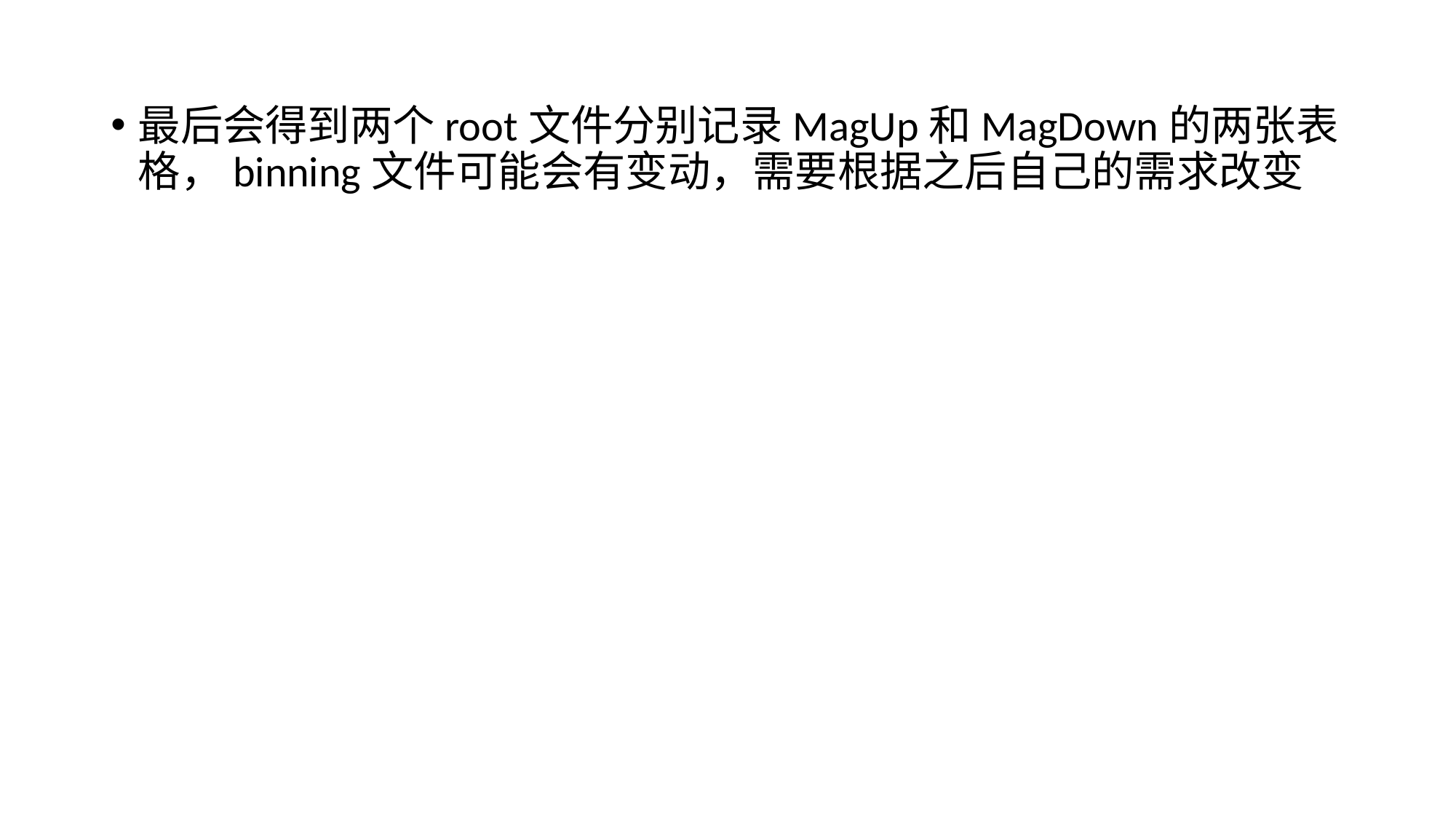

最后会得到两个root文件分别记录MagUp和MagDown的两张表格，binning文件可能会有变动，需要根据之后自己的需求改变